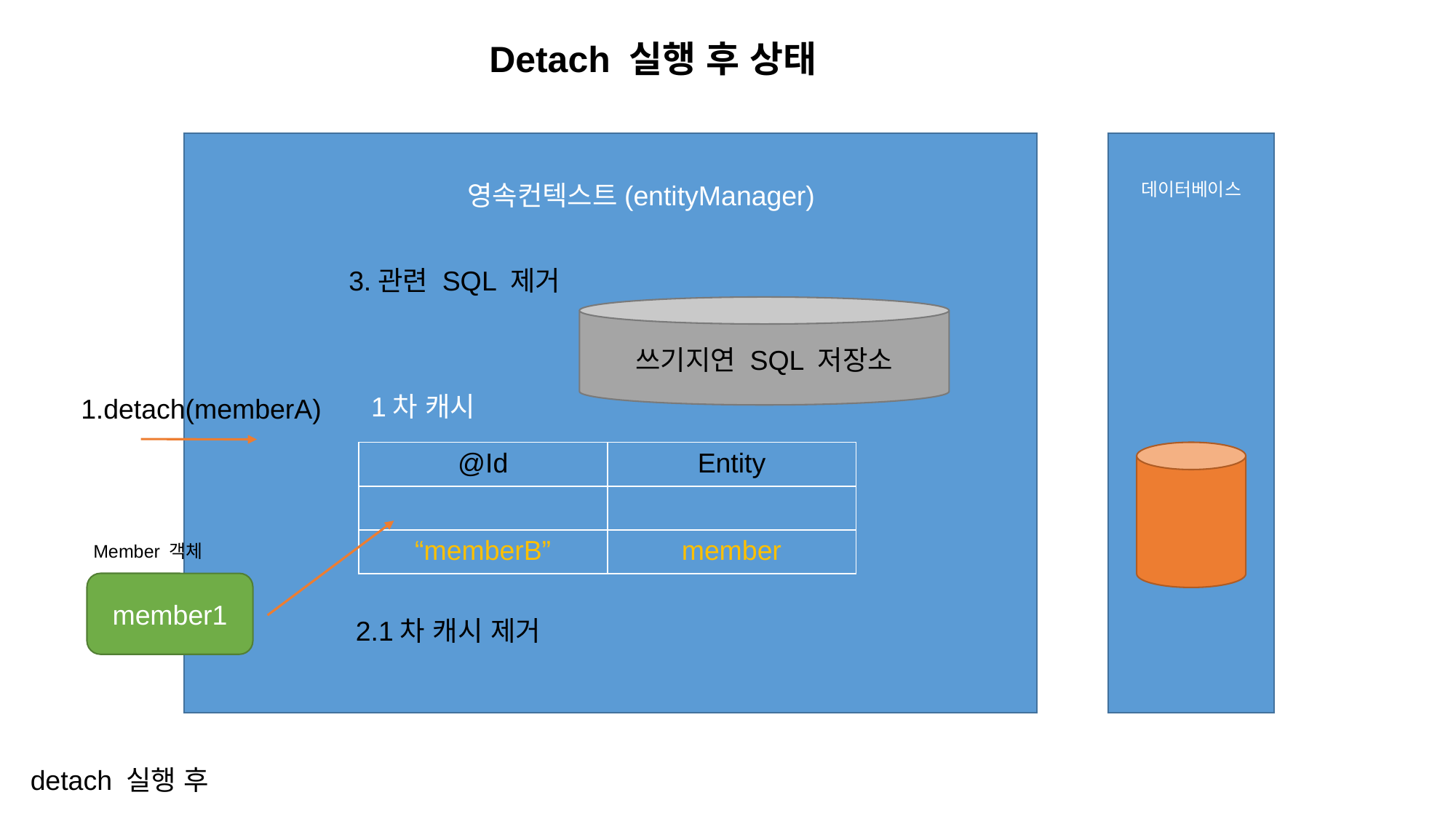

Detach 실행 후 상태

영속컨텍스트(entityManager)
데이터베이스
3.관련 SQL 제거

쓰기지연 SQL 저장소
1차 캐시
1.detach(memberA)
| @Id | Entity |
| --- | --- |
|  |  |
| “memberB” | member |

Member 객체
member1
2.1차 캐시 제거
detach 실행 후